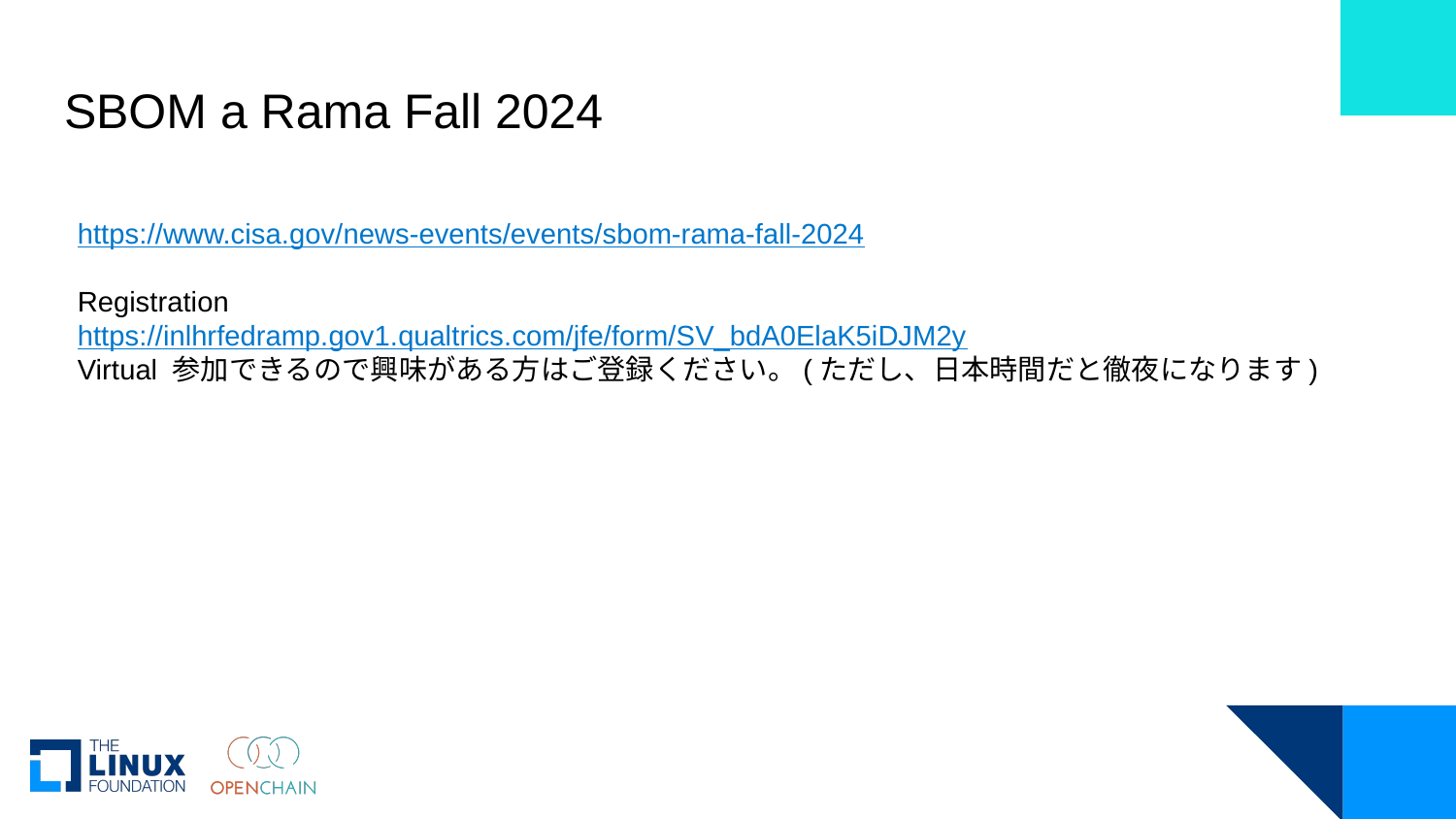

# SBOM a Rama Fall 2024
https://www.cisa.gov/news-events/events/sbom-rama-fall-2024

Registration
https://inlhrfedramp.gov1.qualtrics.com/jfe/form/SV_bdA0ElaK5iDJM2y
Virtual 参加できるので興味がある方はご登録ください。(ただし、日本時間だと徹夜になります)